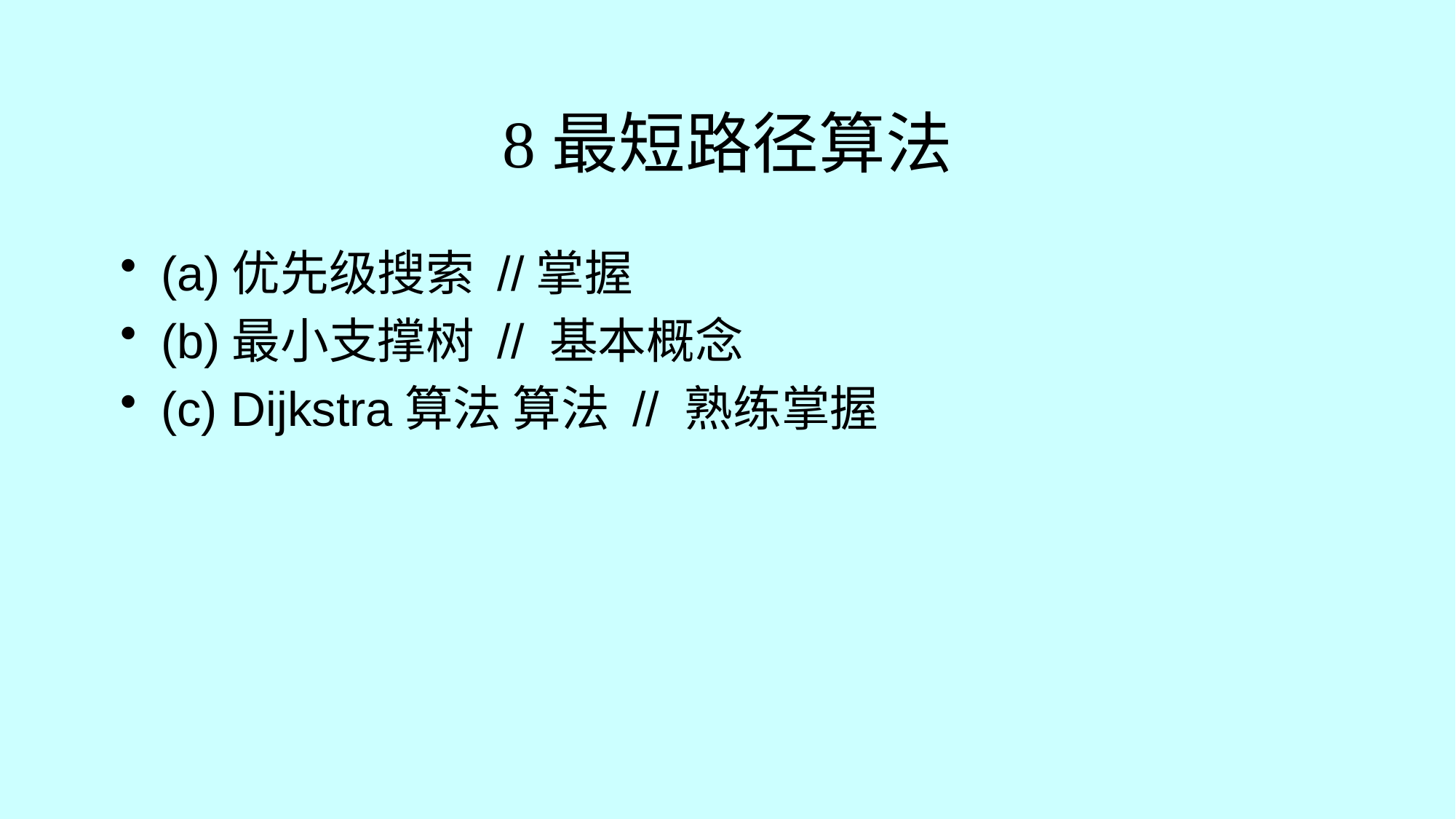

# 8最短路径算法
(a)优先级搜索 //掌握
(b)最小支撑树 // 基本概念
(c) Dijkstra算法 算法 // 熟练掌握